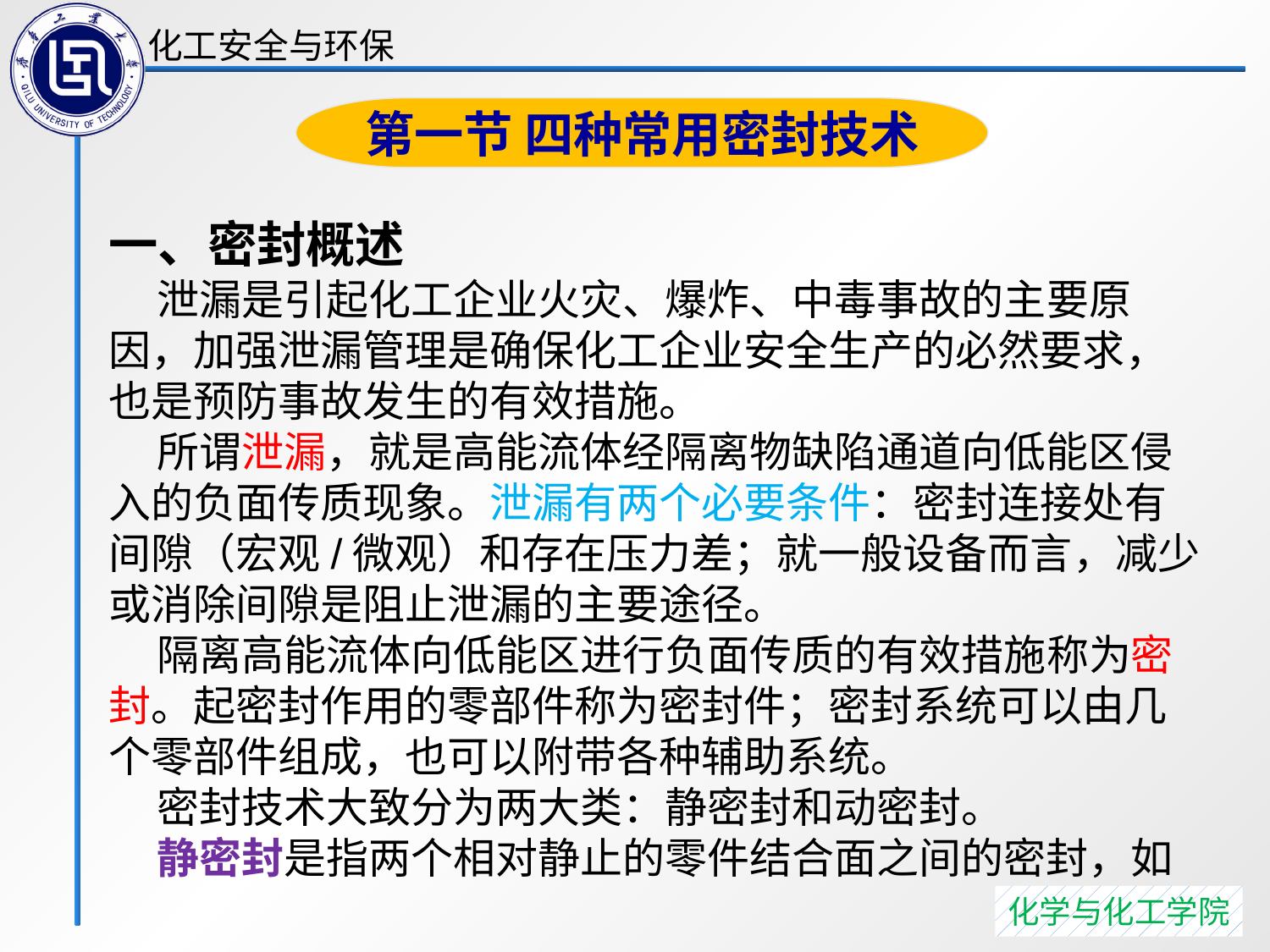

第一节 四种常用密封技术
一、密封概述
    泄漏是引起化工企业火灾、爆炸、中毒事故的主要原因，加强泄漏管理是确保化工企业安全生产的必然要求，也是预防事故发生的有效措施。
    所谓泄漏，就是高能流体经隔离物缺陷通道向低能区侵入的负面传质现象。泄漏有两个必要条件：密封连接处有间隙（宏观/微观）和存在压力差；就一般设备而言，减少或消除间隙是阻止泄漏的主要途径。
    隔离高能流体向低能区进行负面传质的有效措施称为密封。起密封作用的零部件称为密封件；密封系统可以由几个零部件组成，也可以附带各种辅助系统。
    密封技术大致分为两大类：静密封和动密封。
    静密封是指两个相对静止的零件结合面之间的密封，如